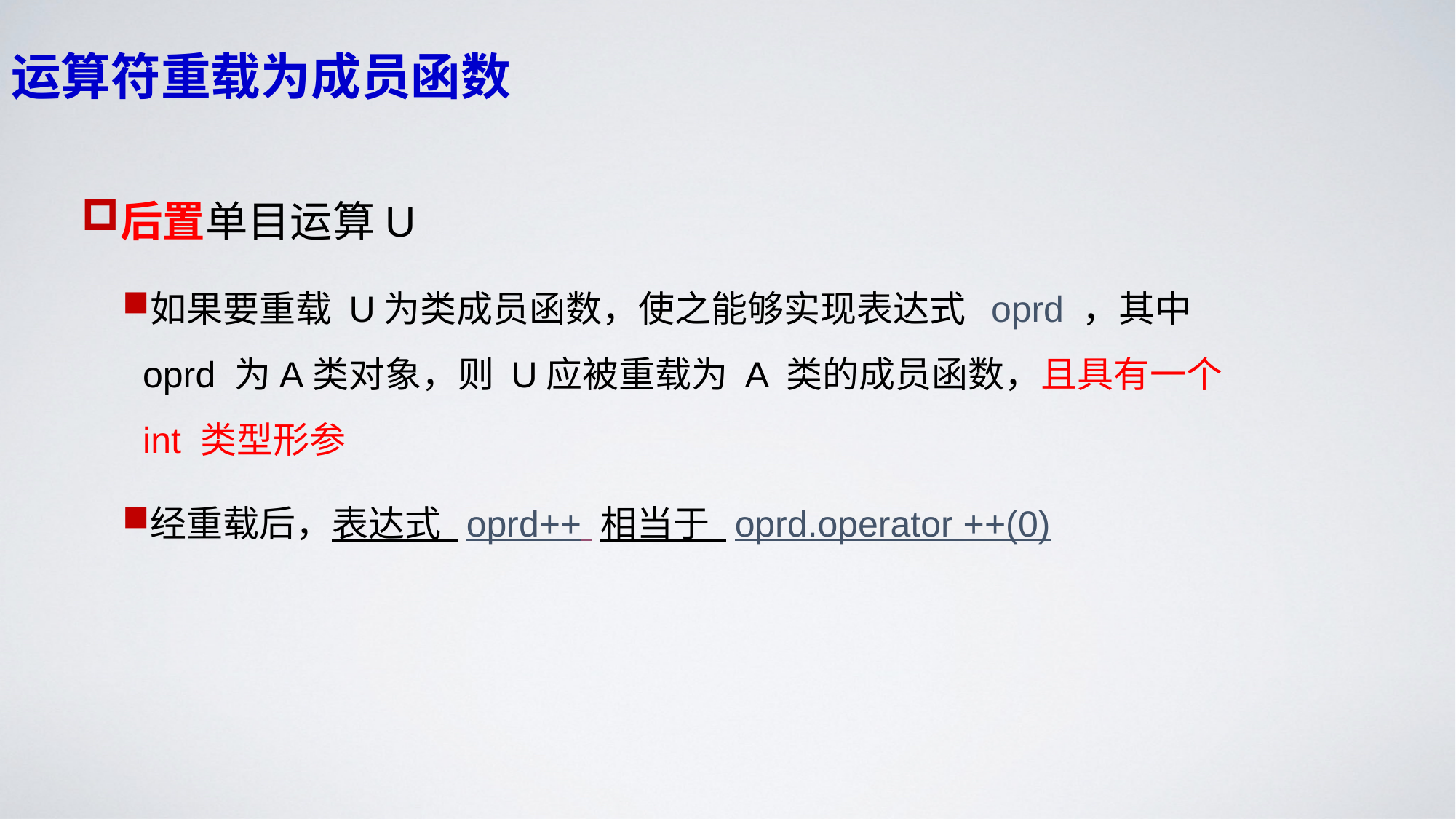

# 运算符重载为成员函数
后置单目运算U
如果要重载 U为类成员函数，使之能够实现表达式  oprd ，其中 oprd 为A类对象，则 U应被重载为 A 类的成员函数，且具有一个 int 类型形参
经重载后，表达式  oprd++ 相当于  oprd.operator ++(0)